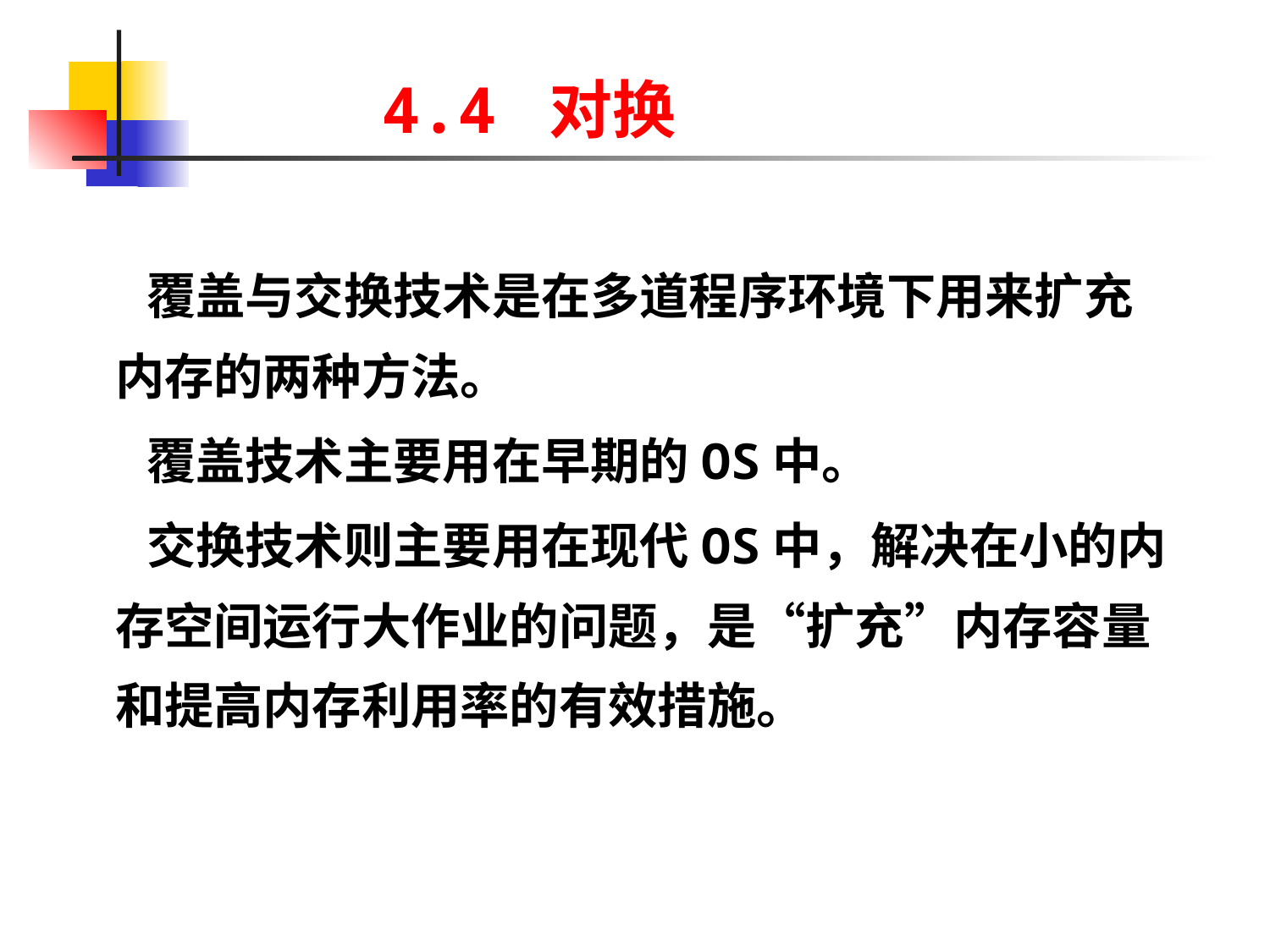

# 4.4 对换
      覆盖与交换技术是在多道程序环境下用来扩充内存的两种方法。
      覆盖技术主要用在早期的OS中。
      交换技术则主要用在现代OS中，解决在小的内存空间运行大作业的问题，是“扩充”内存容量和提高内存利用率的有效措施。